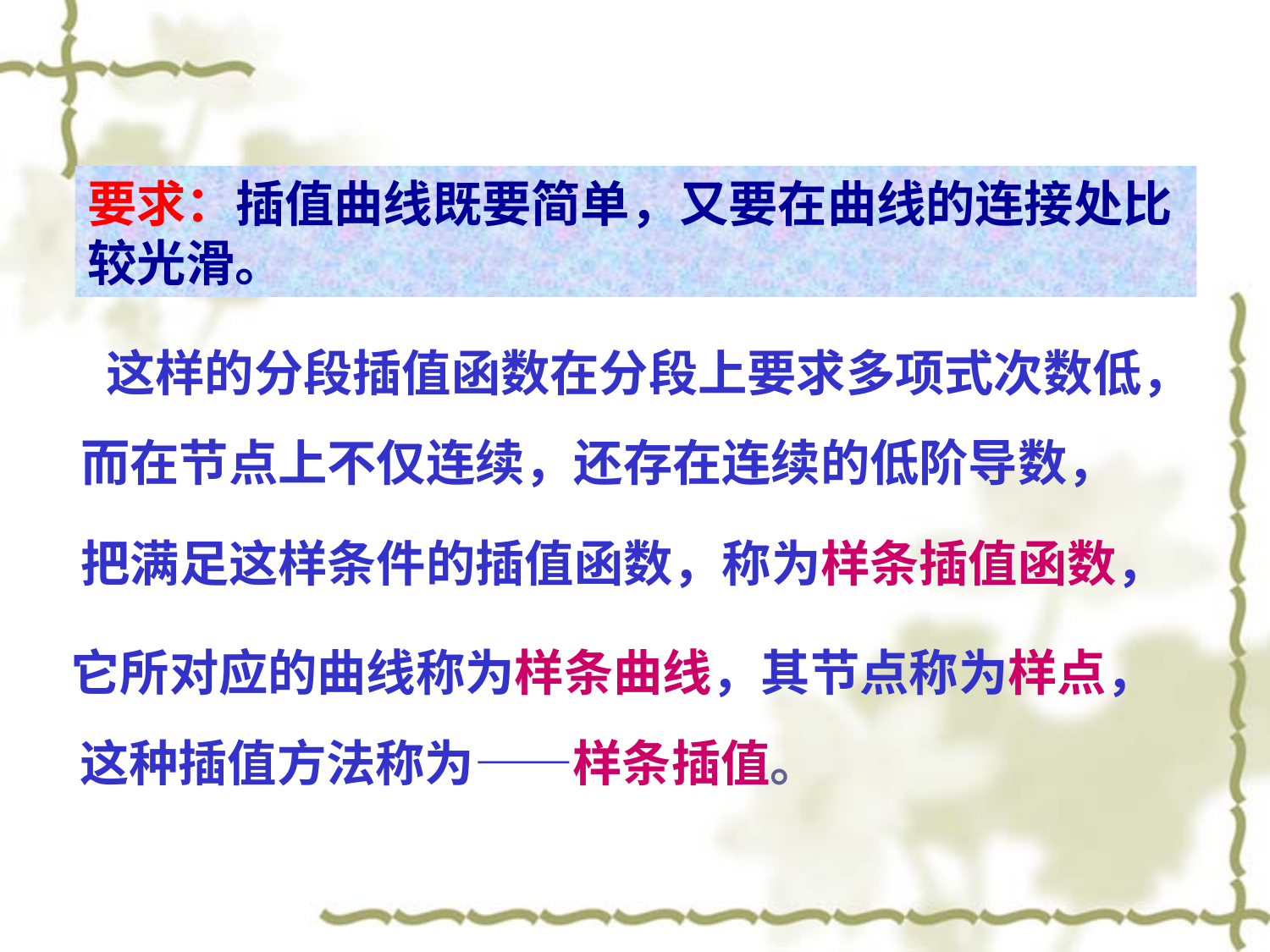

要求：插值曲线既要简单，又要在曲线的连接处比较光滑。
   这样的分段插值函数在分段上要求多项式次数低，
而在节点上不仅连续，还存在连续的低阶导数，
把满足这样条件的插值函数，称为样条插值函数，
它所对应的曲线称为样条曲线，其节点称为样点，
这种插值方法称为——样条插值。